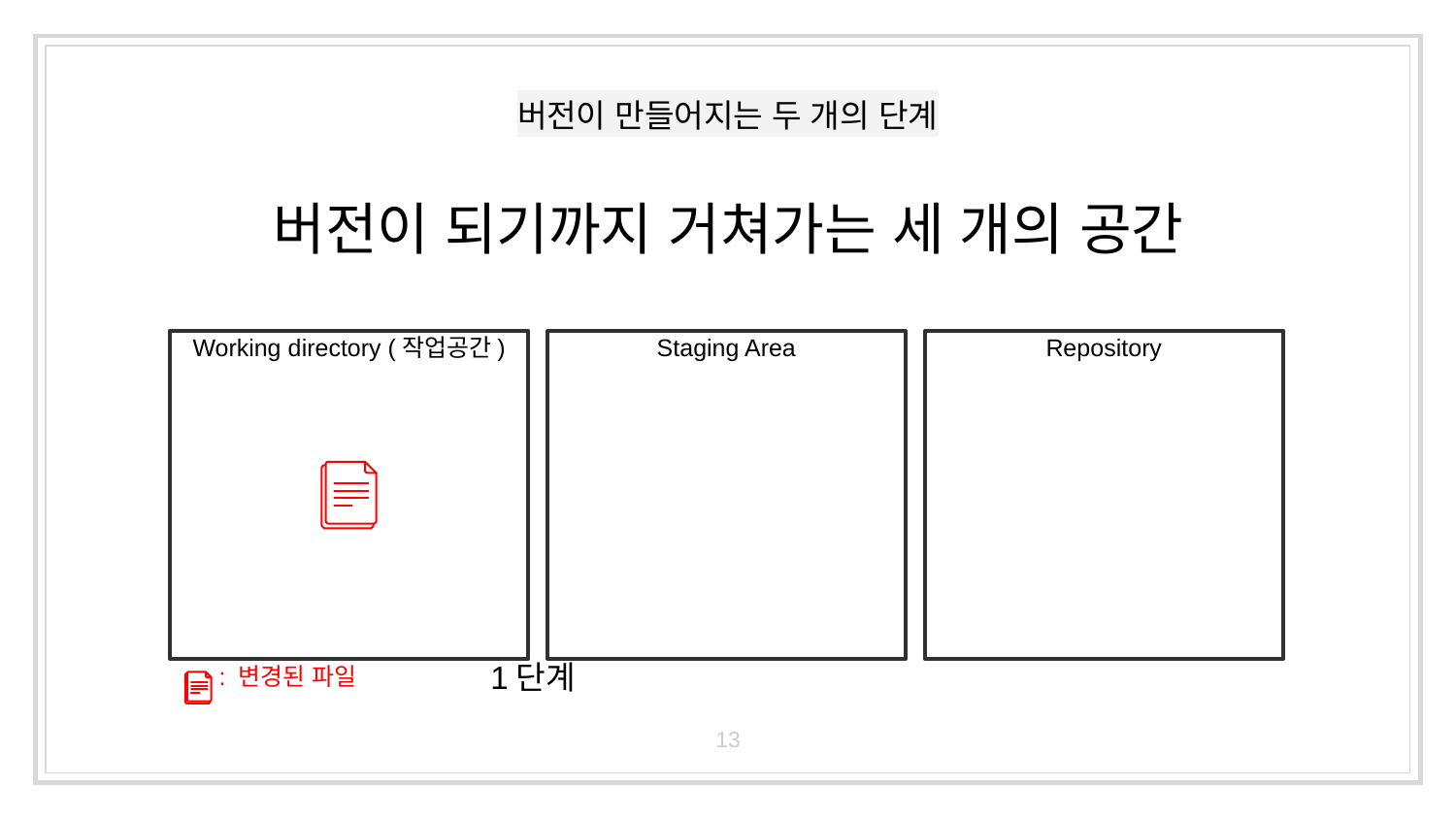

# 버전이 만들어지는 두 개의 단계
버전이 되기까지 거쳐가는 세 개의 공간
Working directory (작업공간)

Repository

Staging Area

1단계
: 변경된 파일

13